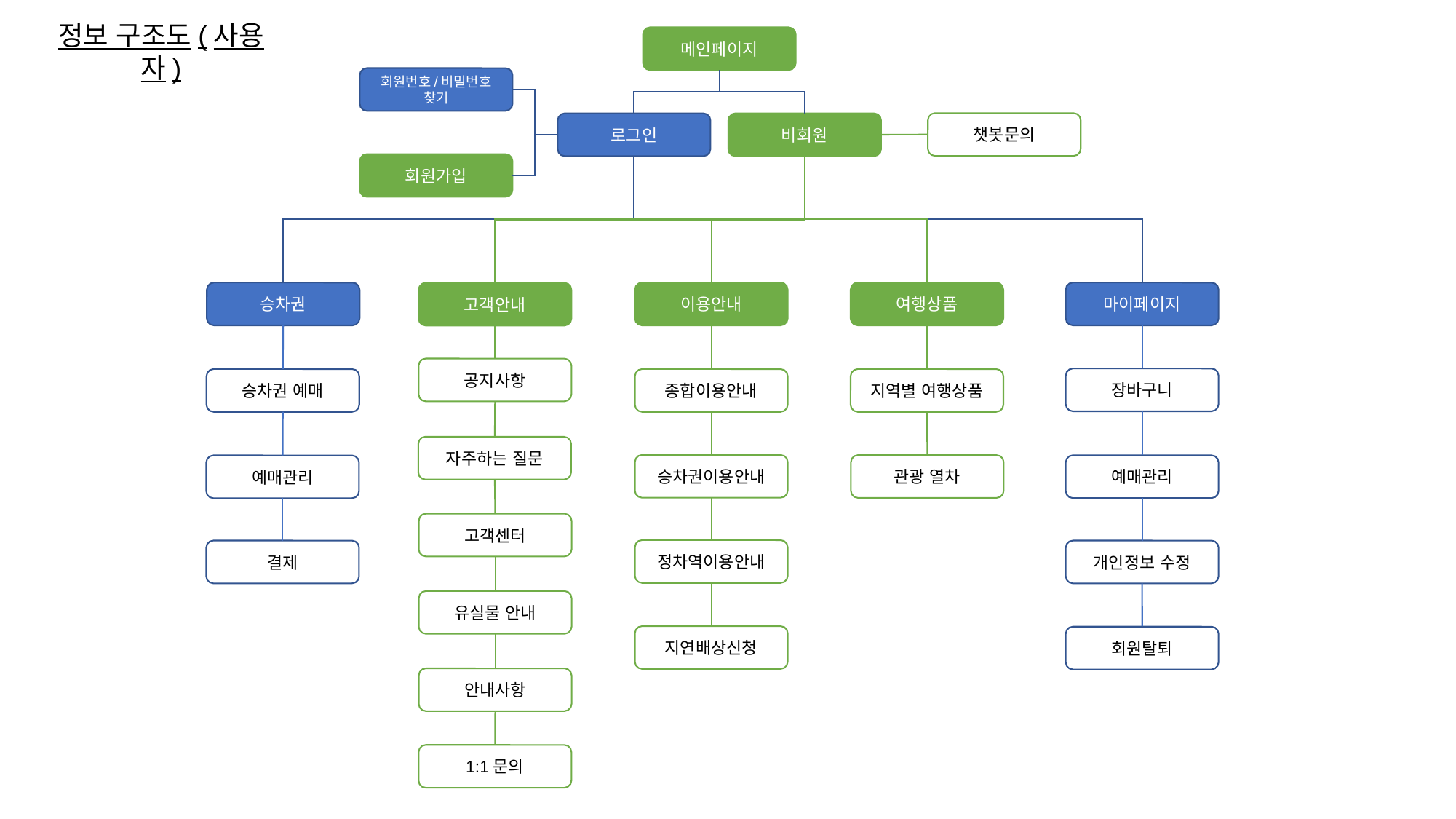

메인페이지
정보 구조도(사용자)
회원번호/비밀번호
찾기
챗봇문의
로그인
비회원
회원가입
승차권
이용안내
여행상품
마이페이지
고객안내
공지사항
장바구니
승차권 예매
종합이용안내
지역별 여행상품
자주하는 질문
승차권이용안내
관광 열차
예매관리
예매관리
고객센터
정차역이용안내
결제
개인정보 수정
유실물 안내
지연배상신청
회원탈퇴
안내사항
1:1문의